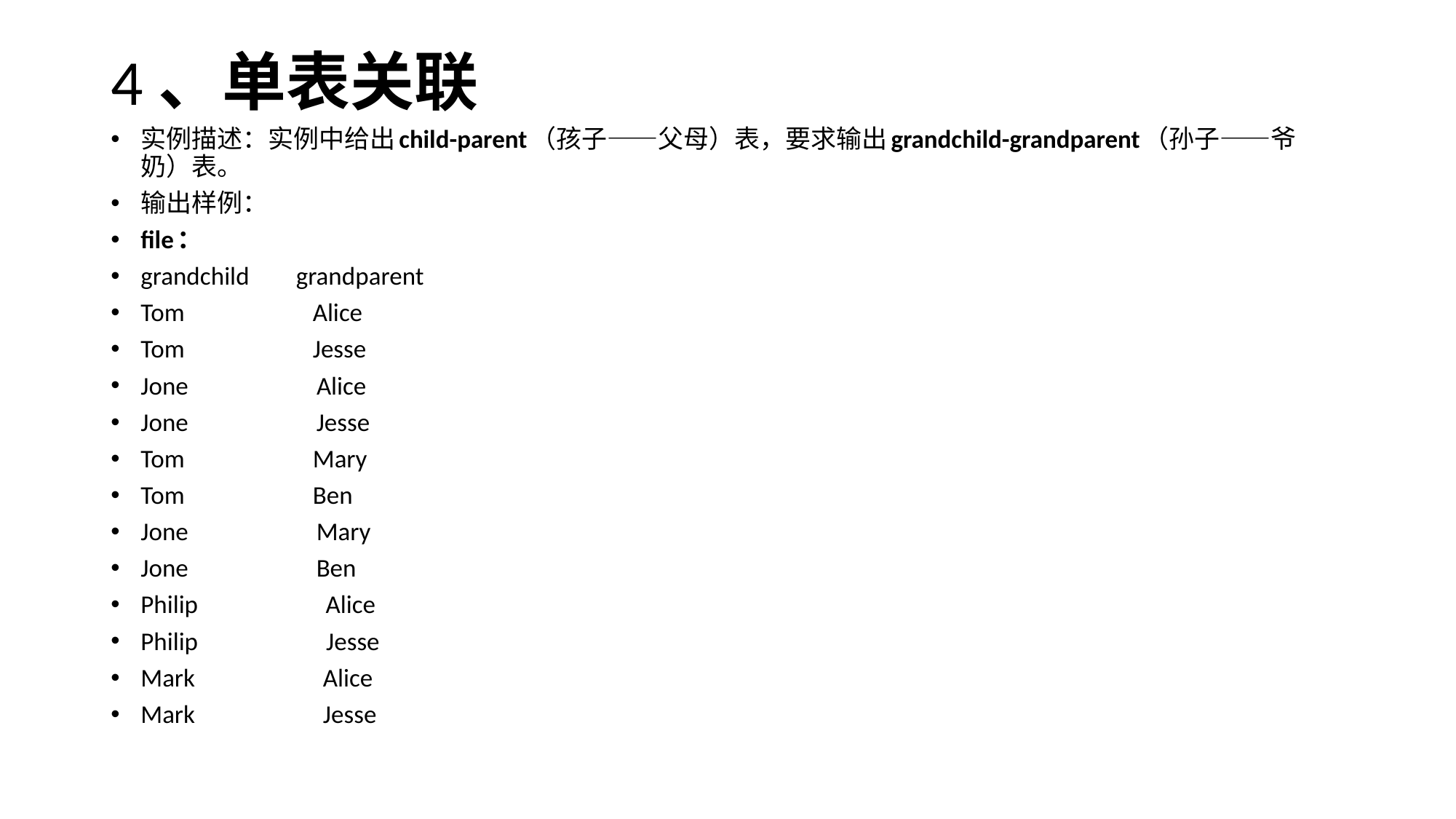

# 4、单表关联
实例描述：实例中给出child-parent（孩子——父母）表，要求输出grandchild-grandparent（孙子——爷奶）表。
输出样例：
file：
grandchild        grandparent
Tom            　　Alice
Tom            　　Jesse
Jone            　　Alice
Jone           　　 Jesse
Tom            　　Mary
Tom            　　Ben
Jone           　　 Mary
Jone           　　 Ben
Philip          　　  Alice
Philip            　　Jesse
Mark           　　 Alice
Mark           　　 Jesse